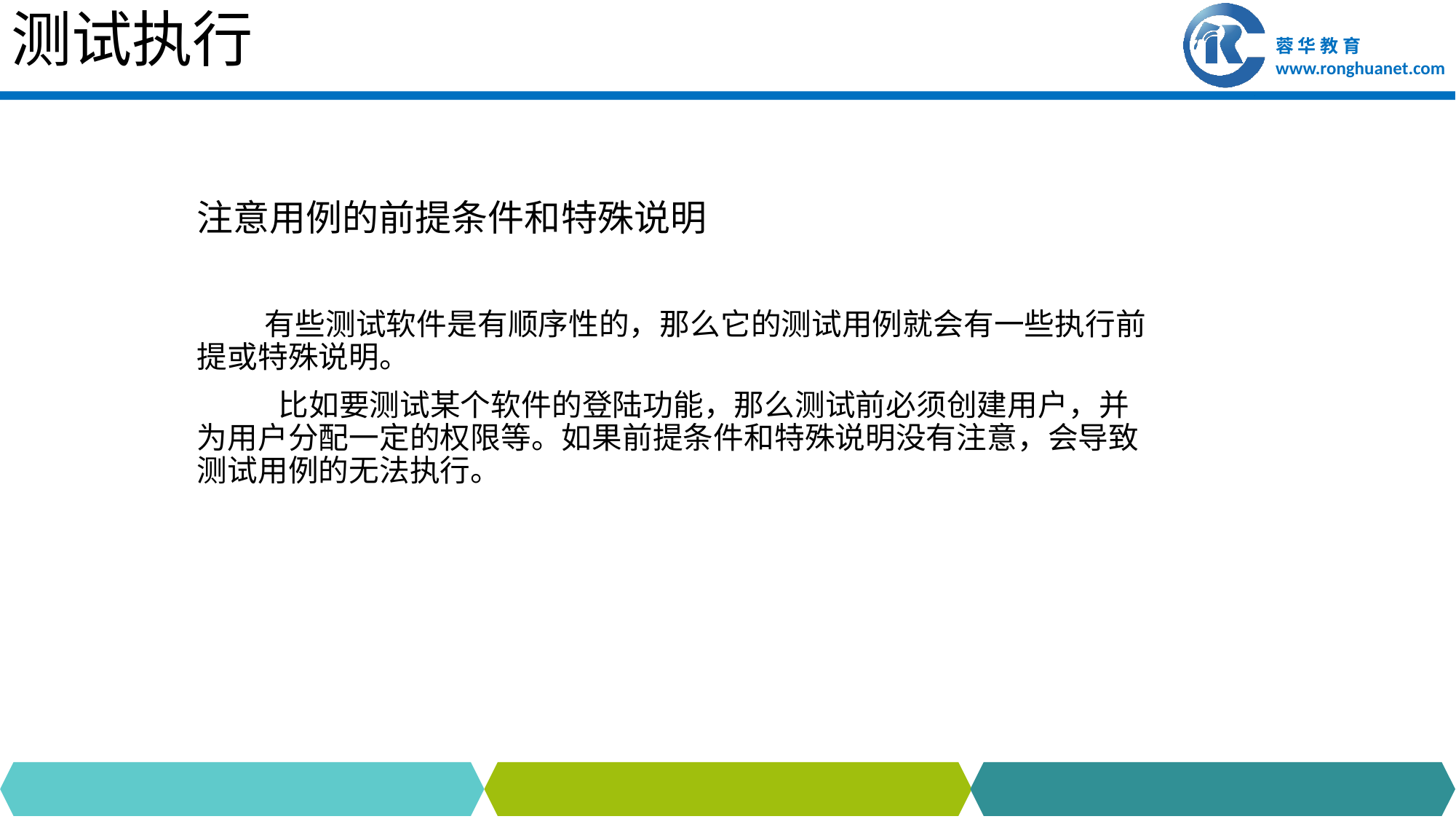

# 测试执行
注意用例的前提条件和特殊说明

         有些测试软件是有顺序性的，那么它的测试用例就会有一些执行前提或特殊说明。
           比如要测试某个软件的登陆功能，那么测试前必须创建用户，并为用户分配一定的权限等。如果前提条件和特殊说明没有注意，会导致测试用例的无法执行。